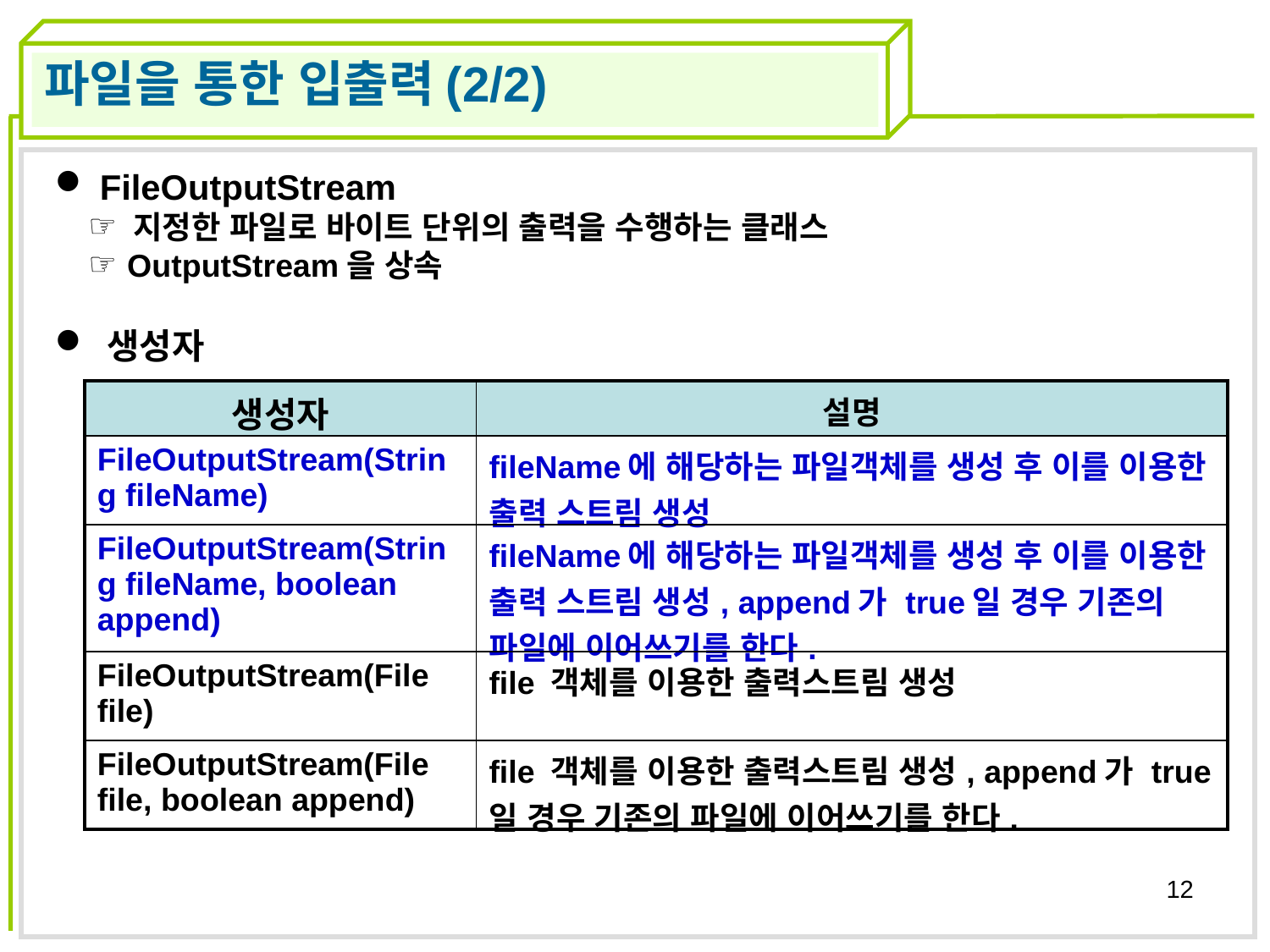

파일을 통한 입출력(2/2)
 FileOutputStream
 지정한 파일로 바이트 단위의 출력을 수행하는 클래스
 OutputStream을 상속
 생성자
| 생성자 | 설명 |
| --- | --- |
| FileOutputStream(String fileName) | fileName에 해당하는 파일객체를 생성 후 이를 이용한 출력 스트림 생성 |
| FileOutputStream(String fileName, boolean append) | fileName에 해당하는 파일객체를 생성 후 이를 이용한 출력 스트림 생성, append가 true일 경우 기존의 파일에 이어쓰기를 한다. |
| FileOutputStream(File file) | file 객체를 이용한 출력스트림 생성 |
| FileOutputStream(File file, boolean append) | file 객체를 이용한 출력스트림 생성, append가 true일 경우 기존의 파일에 이어쓰기를 한다. |
12